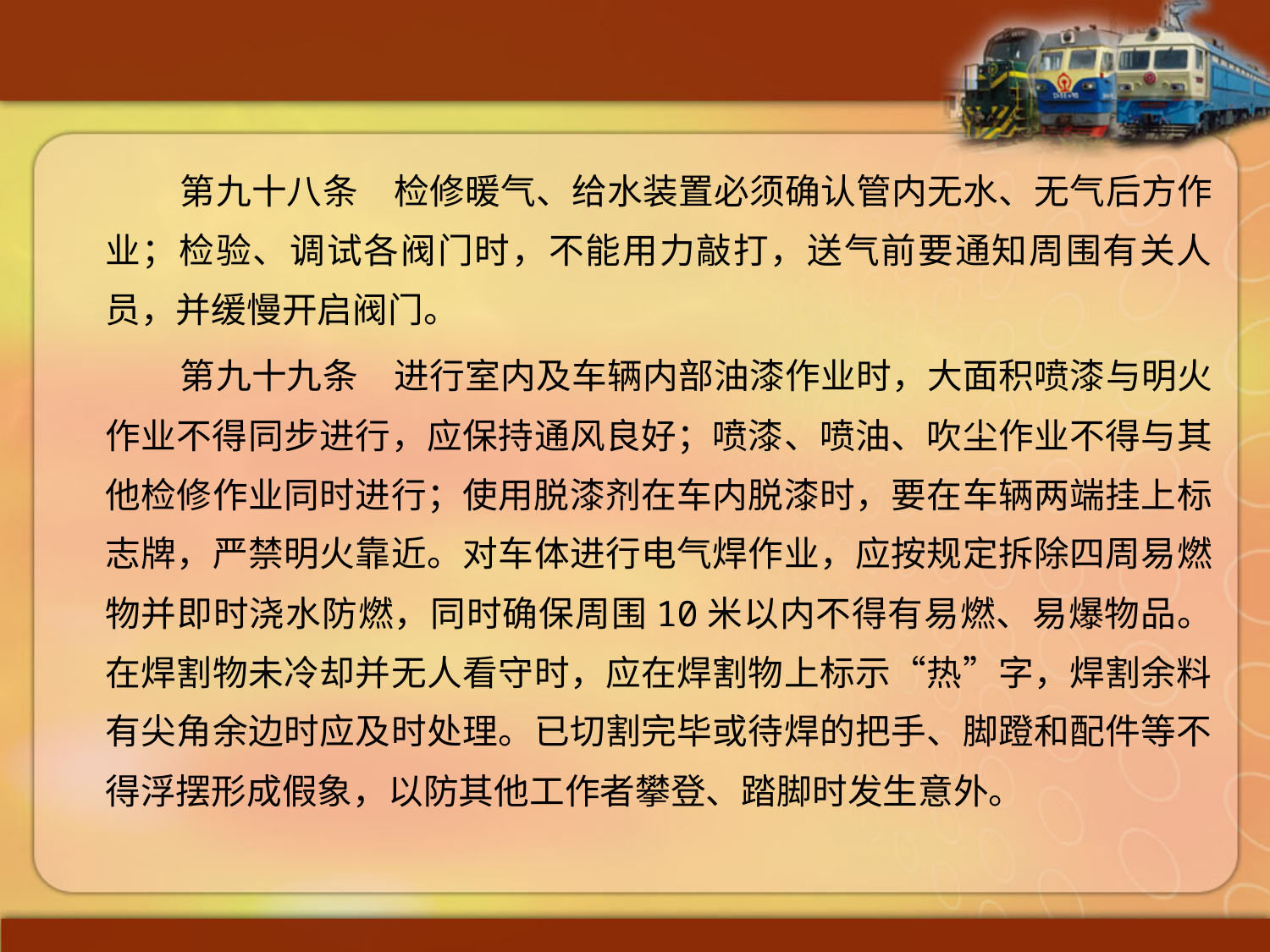

#
第九十八条　检修暖气、给水装置必须确认管内无水、无气后方作业；检验、调试各阀门时，不能用力敲打，送气前要通知周围有关人员，并缓慢开启阀门。
第九十九条　进行室内及车辆内部油漆作业时，大面积喷漆与明火作业不得同步进行，应保持通风良好；喷漆、喷油、吹尘作业不得与其他检修作业同时进行；使用脱漆剂在车内脱漆时，要在车辆两端挂上标志牌，严禁明火靠近。对车体进行电气焊作业，应按规定拆除四周易燃物并即时浇水防燃，同时确保周围10米以内不得有易燃、易爆物品。在焊割物未冷却并无人看守时，应在焊割物上标示“热”字，焊割余料有尖角余边时应及时处理。已切割完毕或待焊的把手、脚蹬和配件等不得浮摆形成假象，以防其他工作者攀登、踏脚时发生意外。